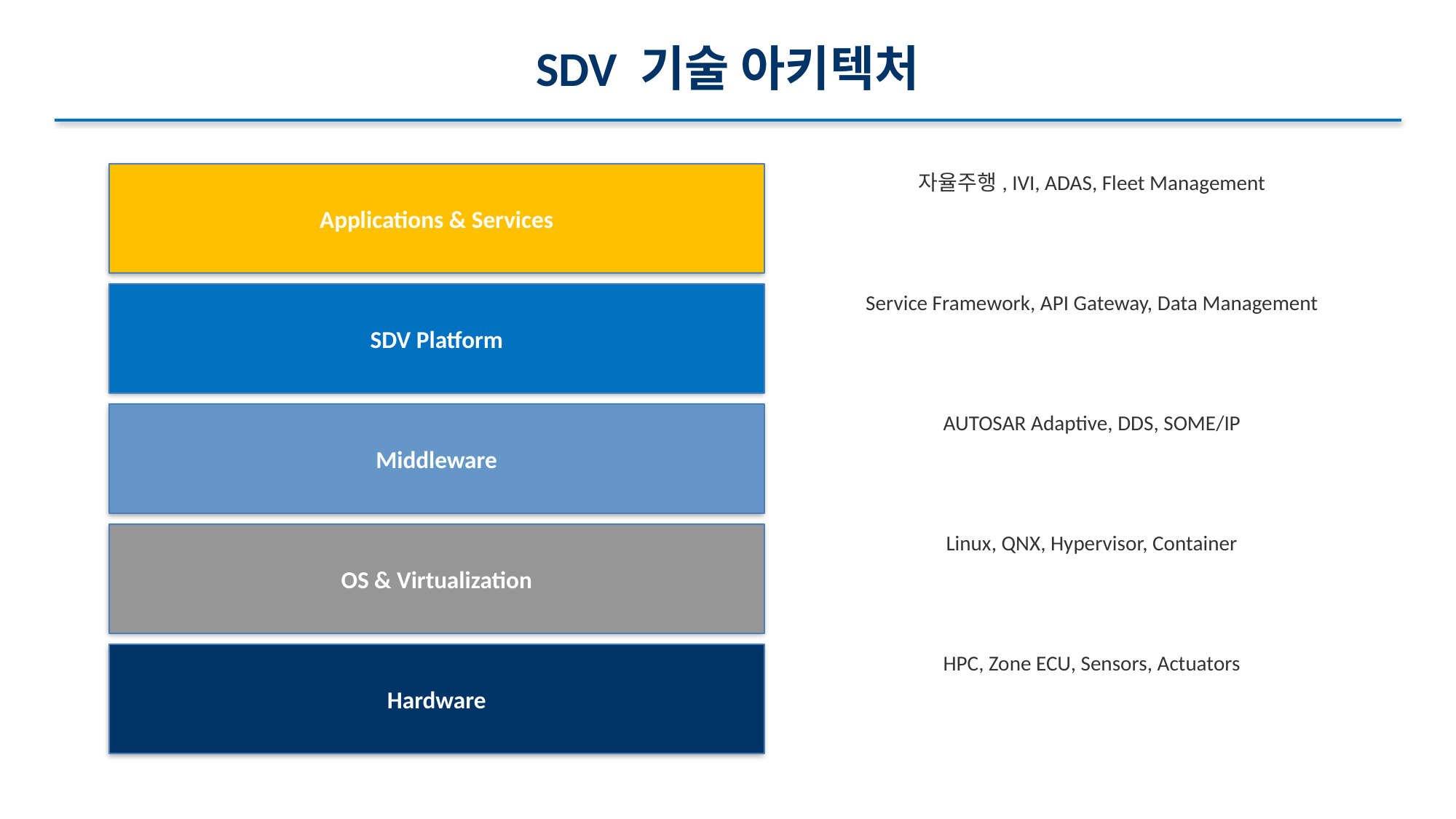

SDV 기술 아키텍처
#
Applications & Services
자율주행, IVI, ADAS, Fleet Management
SDV Platform
Service Framework, API Gateway, Data Management
Middleware
AUTOSAR Adaptive, DDS, SOME/IP
OS & Virtualization
Linux, QNX, Hypervisor, Container
Hardware
HPC, Zone ECU, Sensors, Actuators